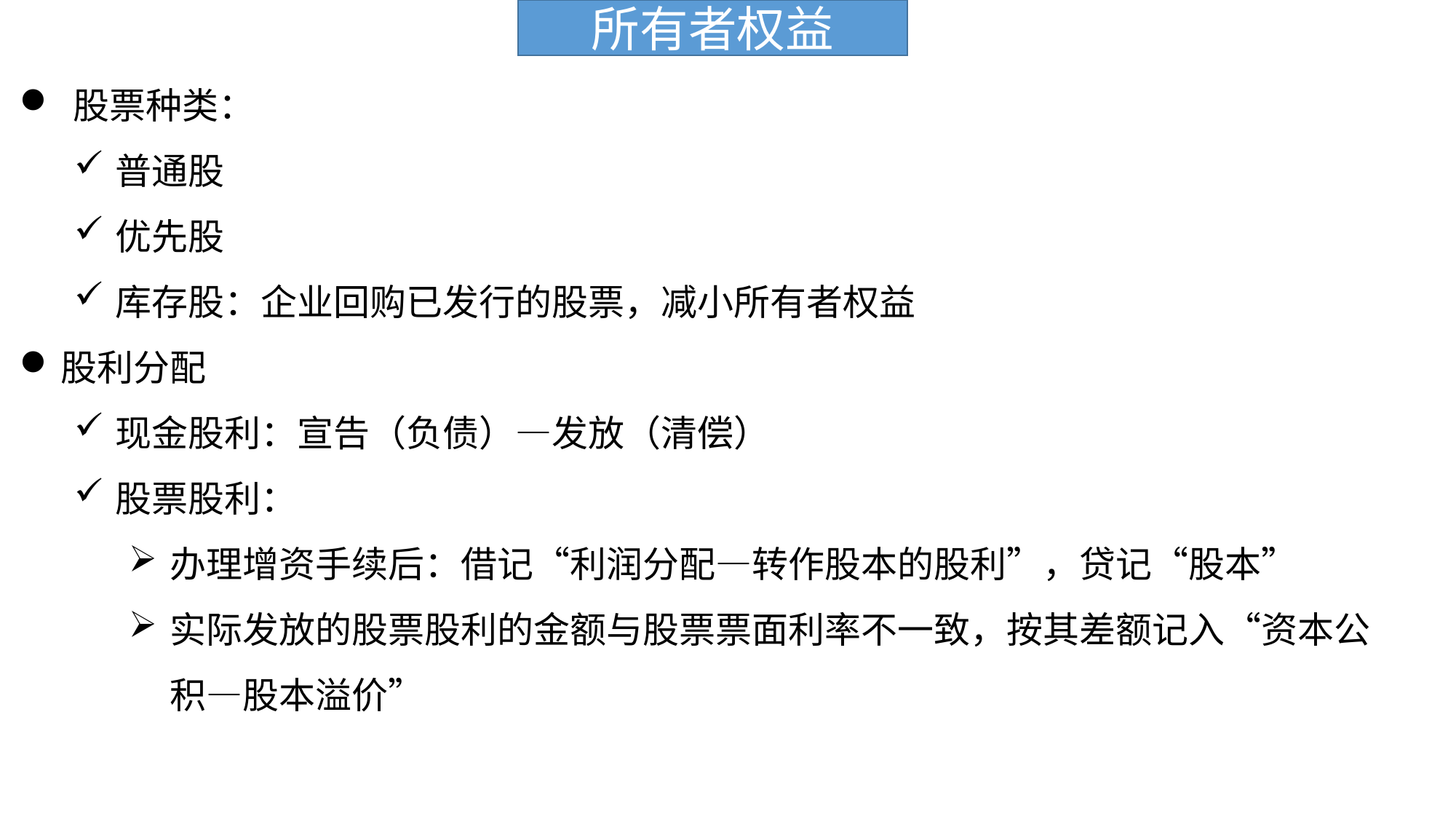

所有者权益
 股票种类：
普通股
优先股
库存股：企业回购已发行的股票，减小所有者权益
股利分配
现金股利：宣告（负债）—发放（清偿）
股票股利：
办理增资手续后：借记“利润分配—转作股本的股利”，贷记“股本”
实际发放的股票股利的金额与股票票面利率不一致，按其差额记入“资本公积—股本溢价”